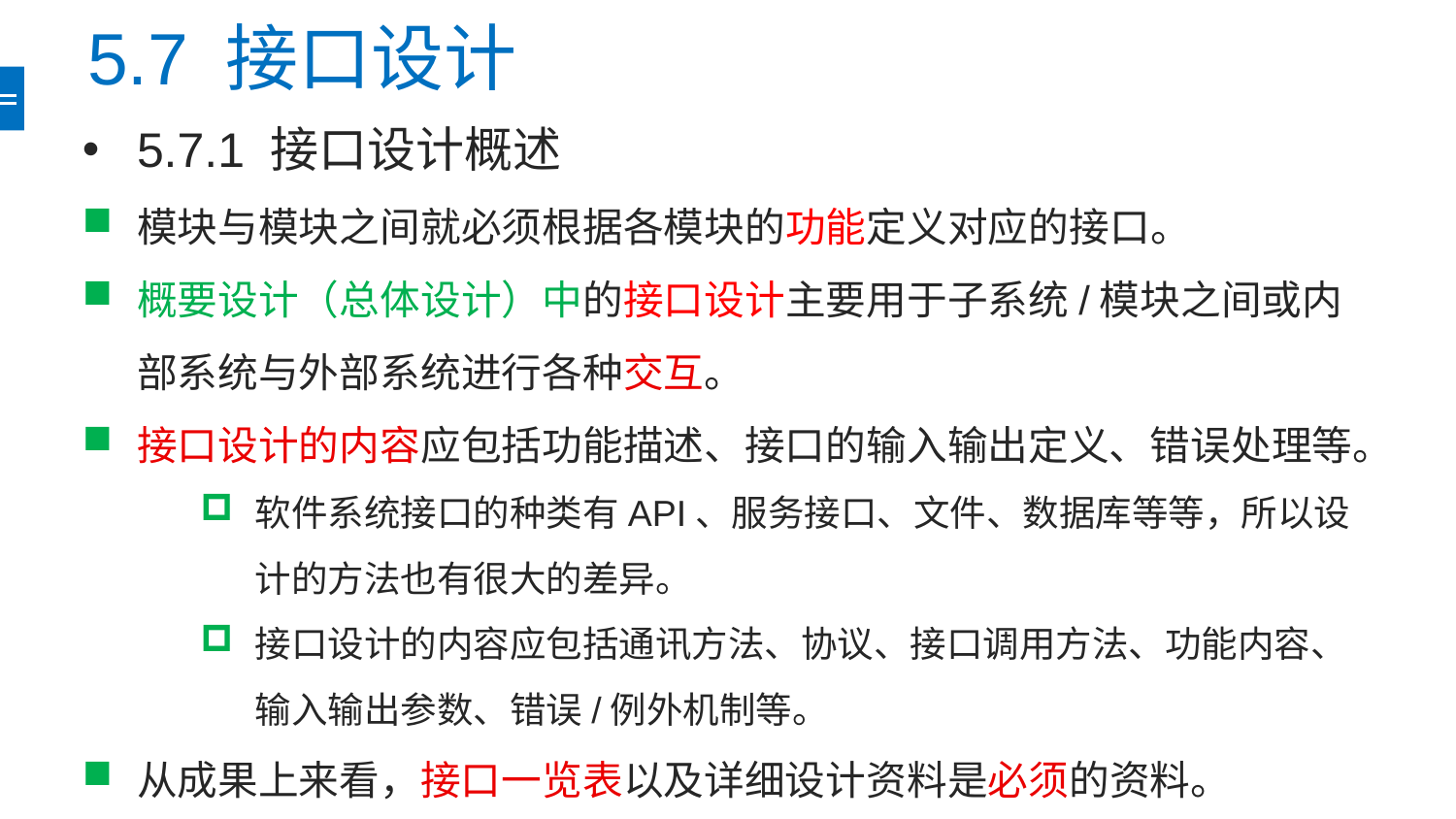

# 5.7 接口设计
5.7.1 接口设计概述
模块与模块之间就必须根据各模块的功能定义对应的接口。
概要设计（总体设计）中的接口设计主要用于子系统/模块之间或内部系统与外部系统进行各种交互。
接口设计的内容应包括功能描述、接口的输入输出定义、错误处理等。
软件系统接口的种类有API、服务接口、文件、数据库等等，所以设计的方法也有很大的差异。
接口设计的内容应包括通讯方法、协议、接口调用方法、功能内容、输入输出参数、错误/例外机制等。
从成果上来看，接口一览表以及详细设计资料是必须的资料。